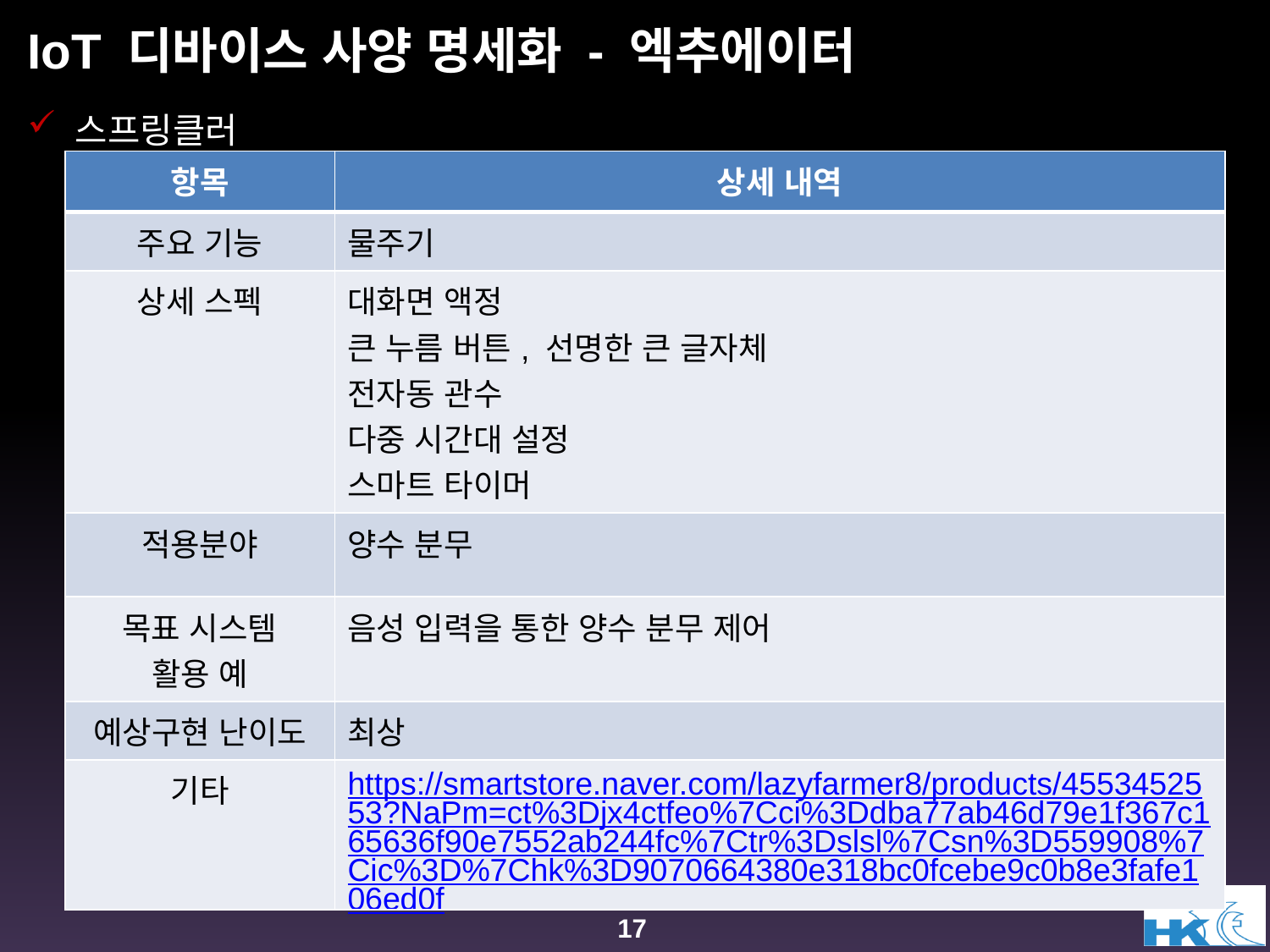

# IoT 디바이스 사양 명세화 - 엑추에이터
스프링클러
| 항목 | 상세 내역 |
| --- | --- |
| 주요 기능 | 물주기 |
| 상세 스펙 | 대화면 액정 큰 누름 버튼, 선명한 큰 글자체 전자동 관수 다중 시간대 설정 스마트 타이머 |
| 적용분야 | 양수 분무 |
| 목표 시스템 활용 예 | 음성 입력을 통한 양수 분무 제어 |
| 예상구현 난이도 | 최상 |
| 기타 | https://smartstore.naver.com/lazyfarmer8/products/4553452553?NaPm=ct%3Djx4ctfeo%7Cci%3Ddba77ab46d79e1f367c165636f90e7552ab244fc%7Ctr%3Dslsl%7Csn%3D559908%7Cic%3D%7Chk%3D9070664380e318bc0fcebe9c0b8e3fafe106ed0f |
17